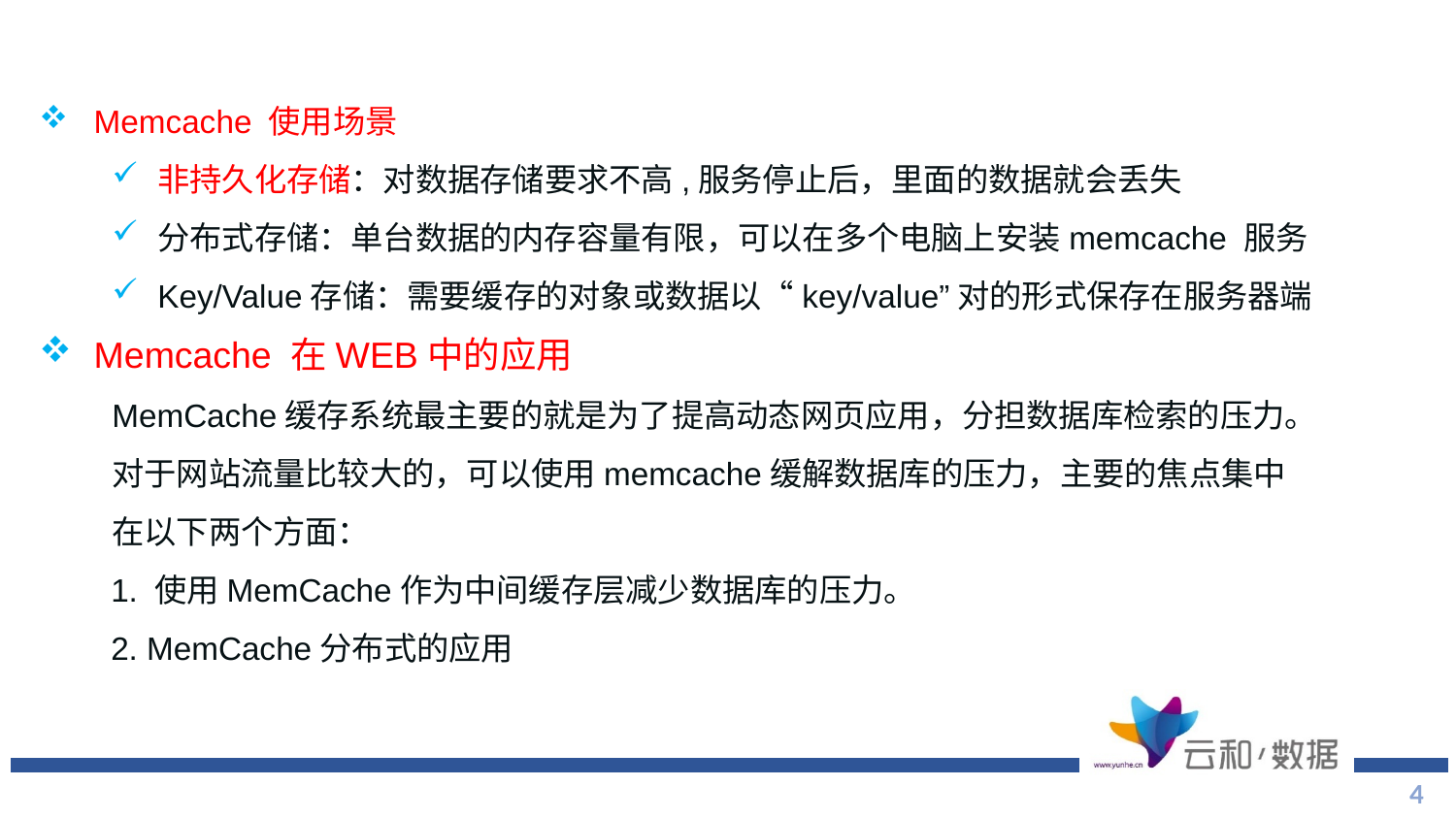

Memcache 使用场景
非持久化存储：对数据存储要求不高,服务停止后，里面的数据就会丢失
分布式存储：单台数据的内存容量有限，可以在多个电脑上安装memcache 服务
Key/Value存储：需要缓存的对象或数据以“key/value”对的形式保存在服务器端
Memcache 在WEB中的应用
MemCache缓存系统最主要的就是为了提高动态网页应用，分担数据库检索的压力。对于网站流量比较大的，可以使用memcache缓解数据库的压力，主要的焦点集中在以下两个方面：
        1. 使用MemCache作为中间缓存层减少数据库的压力。
        2. MemCache分布式的应用
4